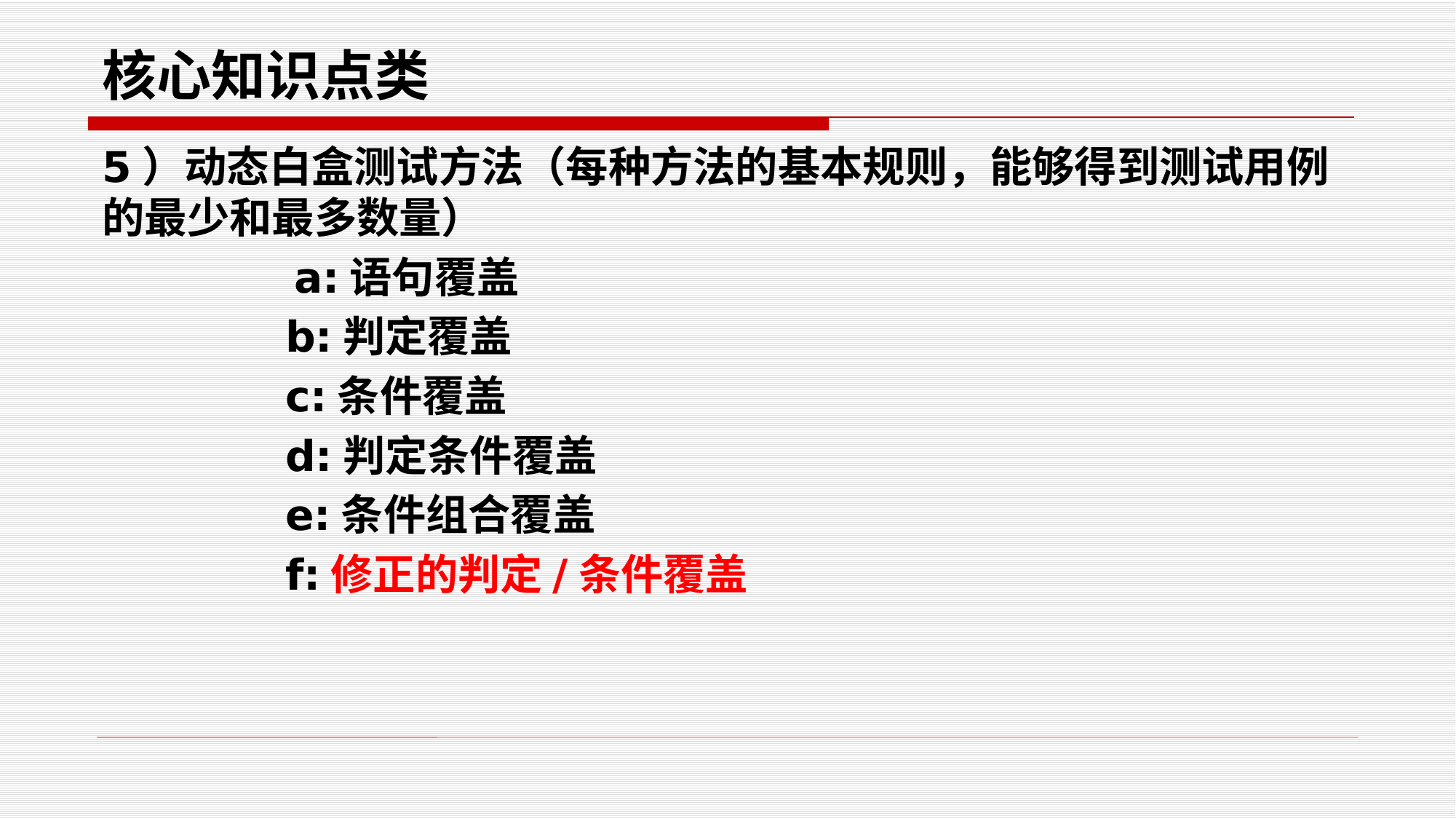

# 核心知识点类
5）动态白盒测试方法（每种方法的基本规则，能够得到测试用例的最少和最多数量）
             a:语句覆盖
	     b:判定覆盖
	     c:条件覆盖
	     d:判定条件覆盖
	     e:条件组合覆盖
	     f:修正的判定/条件覆盖